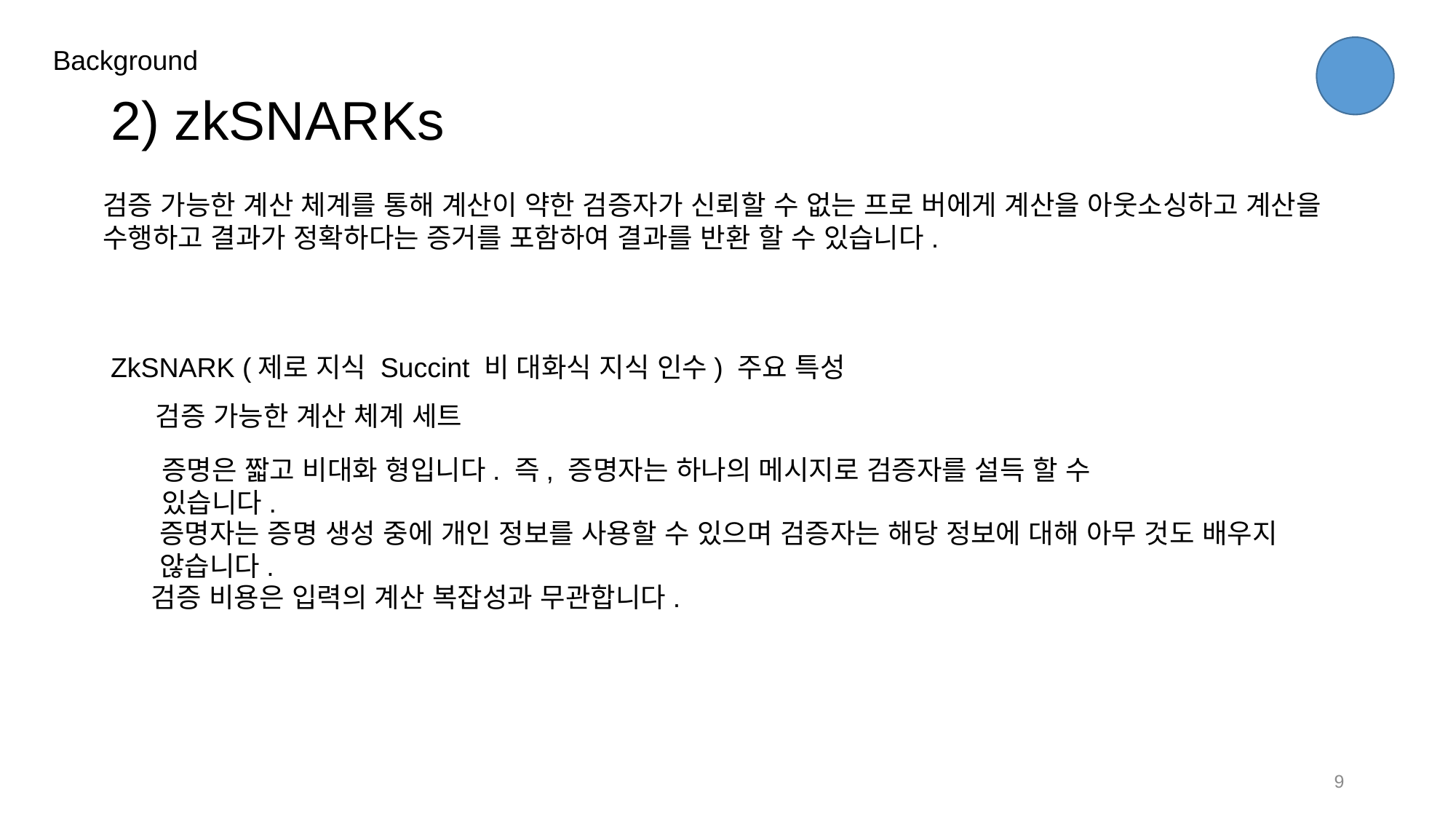

Background

# 2) zkSNARKs
검증 가능한 계산 체계를 통해 계산이 약한 검증자가 신뢰할 수 없는 프로 버에게 계산을 아웃소싱하고 계산을 수행하고 결과가 정확하다는 증거를 포함하여 결과를 반환 할 수 있습니다.
ZkSNARK (제로 지식 Succint 비 대화식 지식 인수) 주요 특성
 검증 가능한 계산 체계 세트
증명은 짧고 비대화 형입니다. 즉, 증명자는 하나의 메시지로 검증자를 설득 할 수 있습니다.
증명자는 증명 생성 중에 개인 정보를 사용할 수 있으며 검증자는 해당 정보에 대해 아무 것도 배우지 않습니다.
검증 비용은 입력의 계산 복잡성과 무관합니다.
9